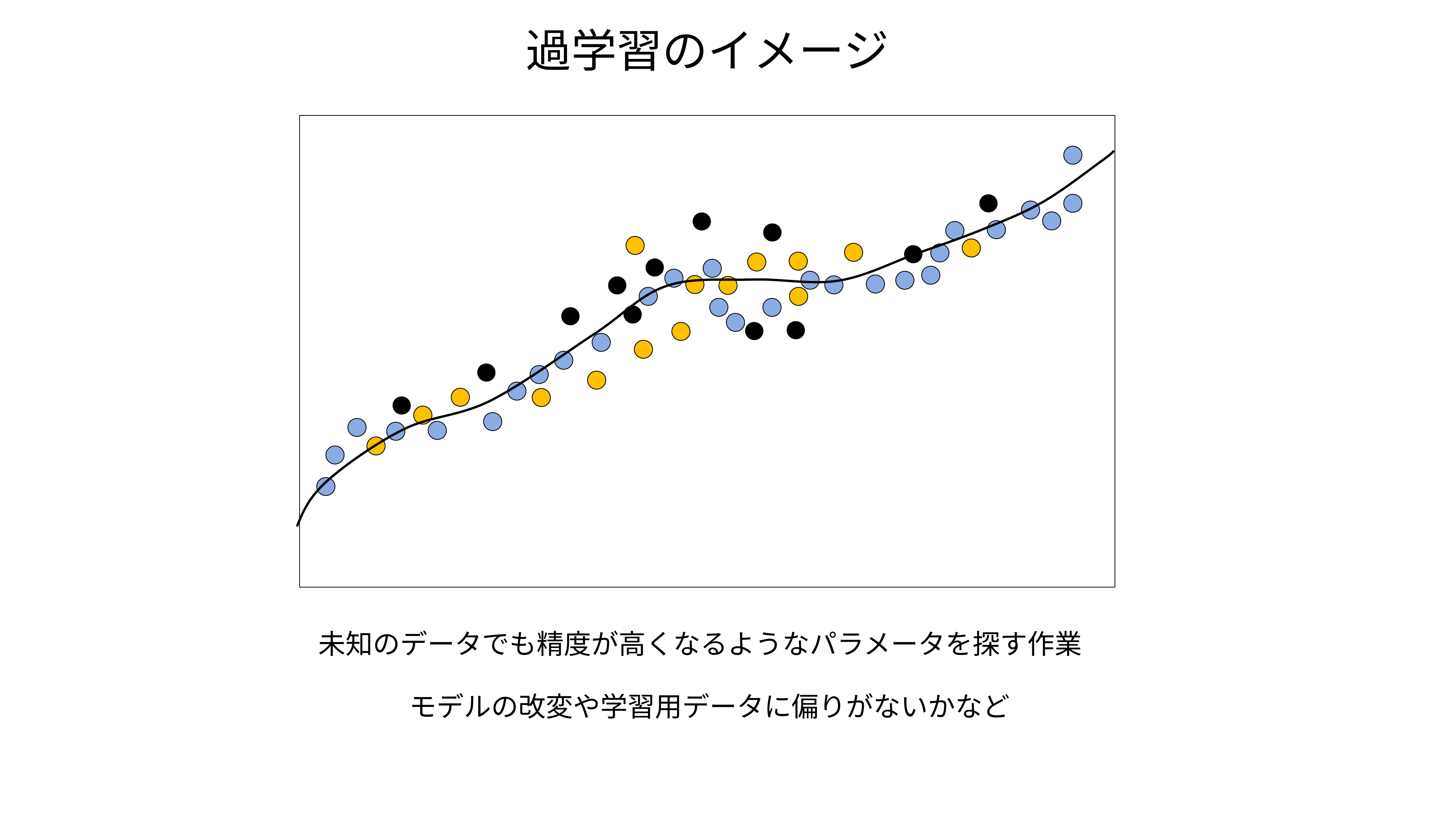

過学習のイメージ

未知のデータでも精度が高くなるようなパラメータを探す作業
モデルの改変や学習用データに偏りがないかなど